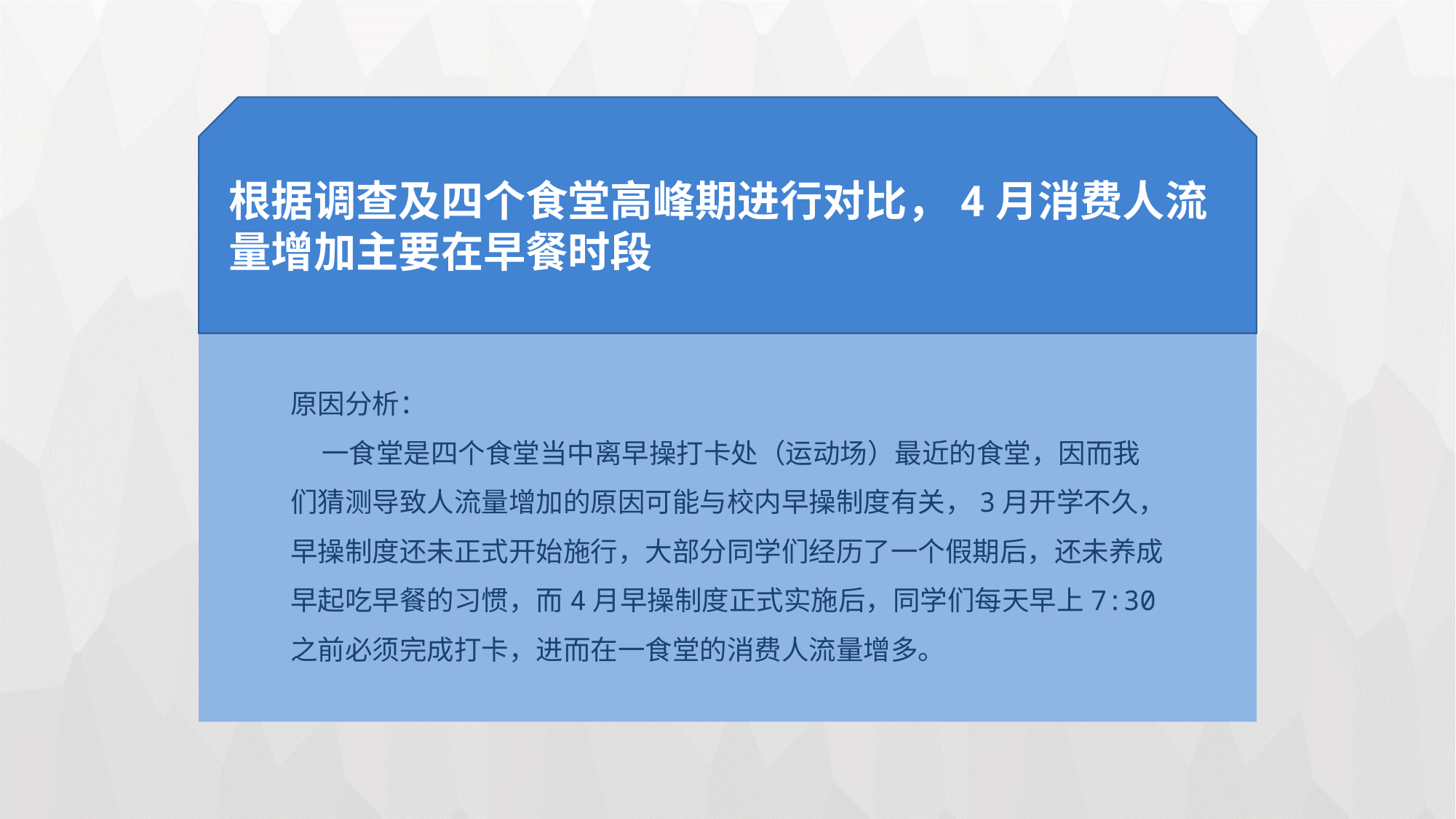

根据调查及四个食堂高峰期进行对比，4月消费人流量增加主要在早餐时段

原因分析：
    一食堂是四个食堂当中离早操打卡处（运动场）最近的食堂，因而我们猜测导致人流量增加的原因可能与校内早操制度有关，3月开学不久，早操制度还未正式开始施行，大部分同学们经历了一个假期后，还未养成早起吃早餐的习惯，而4月早操制度正式实施后，同学们每天早上7:30之前必须完成打卡，进而在一食堂的消费人流量增多。